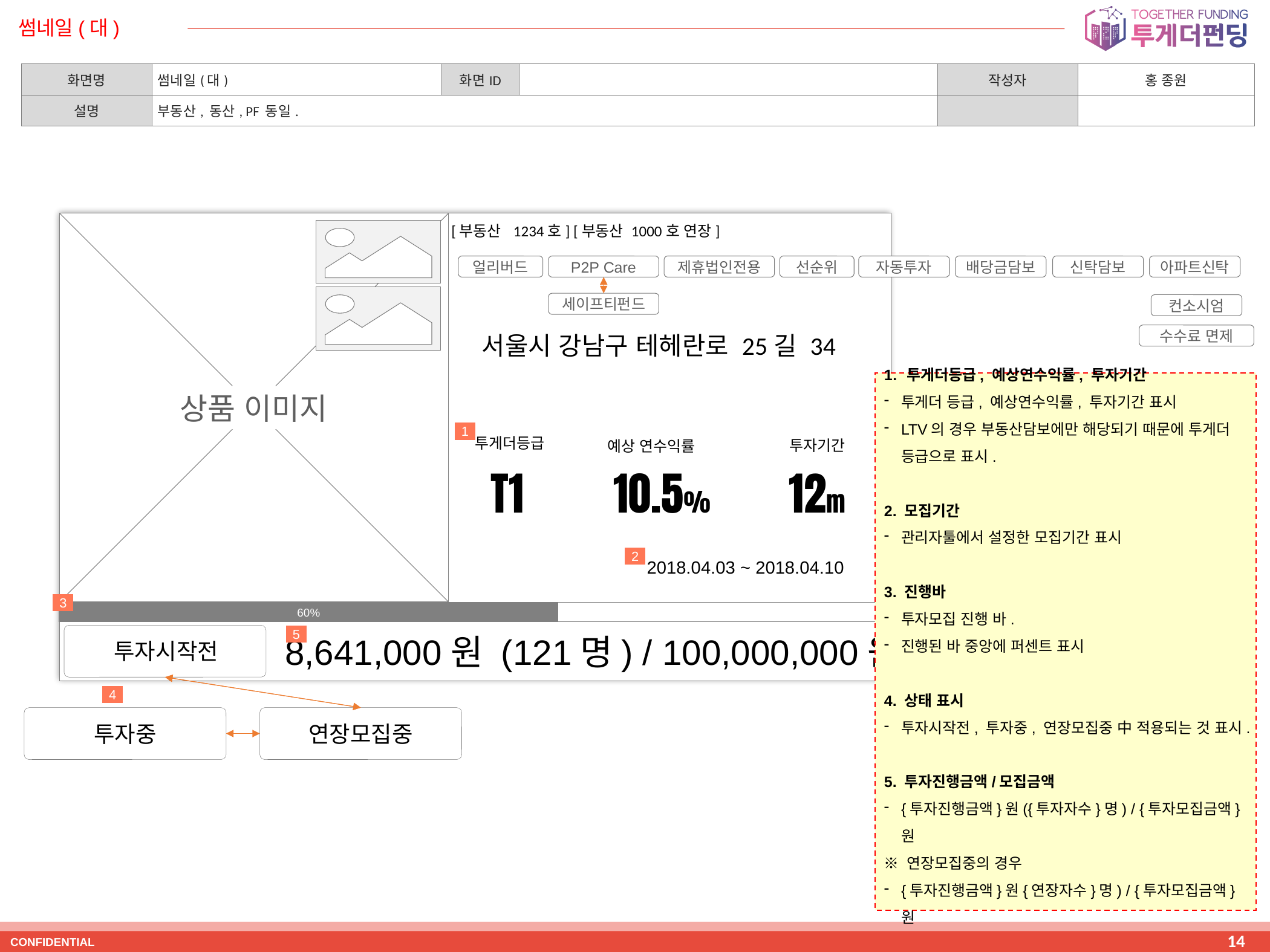

# 썸네일(대)
| 화면명 | 썸네일(대) | 화면ID |  | 작성자 | 홍 종원 |
| --- | --- | --- | --- | --- | --- |
| 설명 | 부동산, 동산, PF 동일. |  |  |  |  |

상품 이미지
[부동산  1234호] [부동산 1000호 연장]

얼리버드
P2P Care
제휴법인전용
선순위
자동투자
배당금담보
신탁담보
아파트신탁

세이프티펀드
컨소시엄
수수료 면제
서울시 강남구 테헤란로 25길 34
투게더등급, 예상연수익률, 투자기간
투게더 등급, 예상연수익률, 투자기간 표시
LTV의 경우 부동산담보에만 해당되기 때문에 투게더 등급으로 표시.

2. 모집기간
관리자툴에서 설정한 모집기간 표시

3. 진행바
투자모집 진행 바.
진행된 바 중앙에 퍼센트 표시

4. 상태 표시
투자시작전, 투자중, 연장모집중 中 적용되는 것 표시.

5. 투자진행금액/모집금액
{투자진행금액}원({투자자수}명) / {투자모집금액}원
※ 연장모집중의 경우
{투자진행금액}원{연장자수}명) / {투자모집금액}원
1

투게더등급
투자기간
예상 연수익률
T1
10.5%
12m
2

2018.04.03 ~ 2018.04.10
3

60%

5

8,641,000원 (121명) / 100,000,000원
투자시작전
4

투자중
연장모집중
14